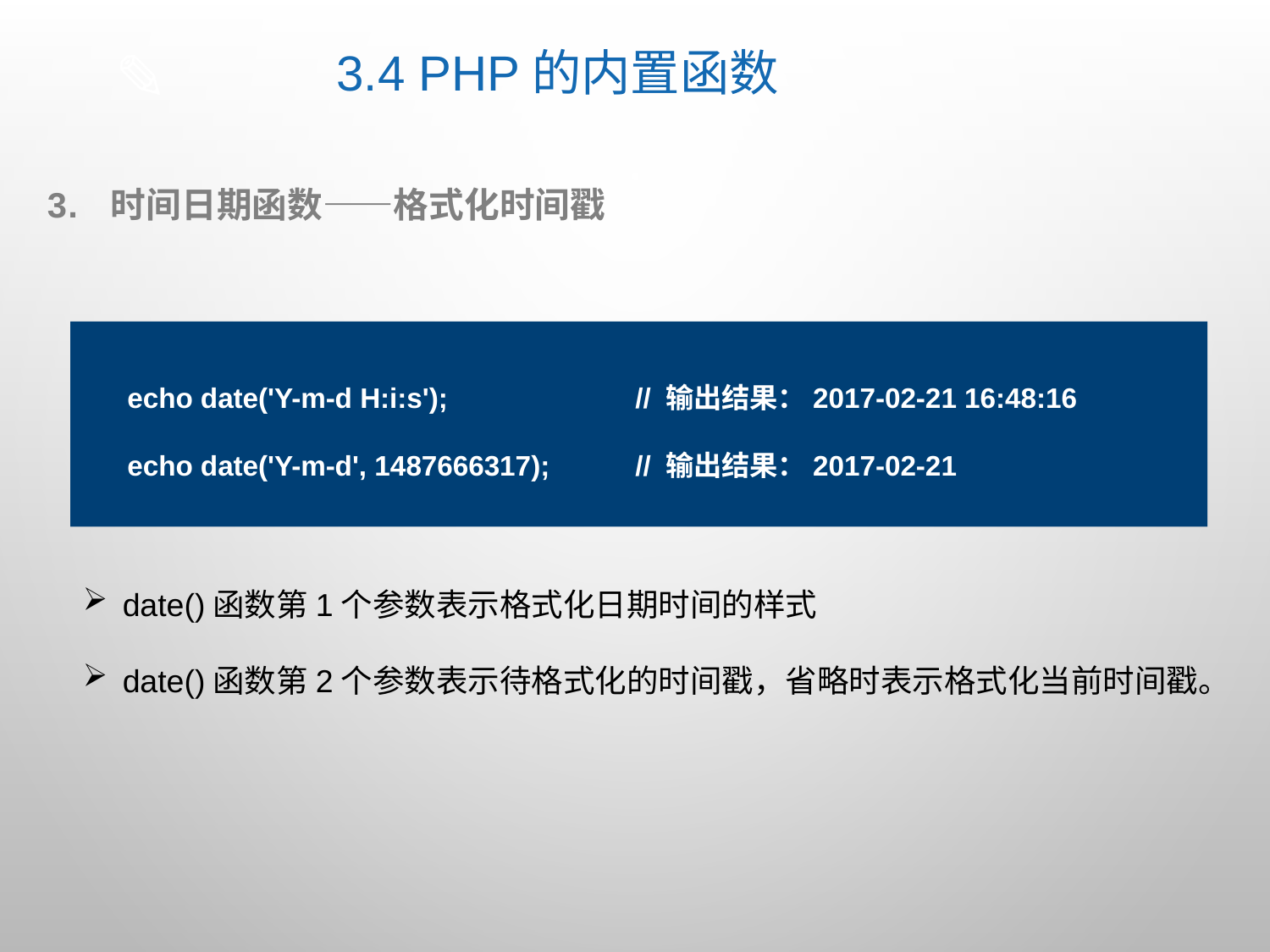

# 3.4 PHP的内置函数
时间日期函数——格式化时间戳

echo date('Y-m-d H:i:s');		// 输出结果：2017-02-21 16:48:16
echo date('Y-m-d', 1487666317);	// 输出结果：2017-02-21
date()函数第1个参数表示格式化日期时间的样式
date()函数第2个参数表示待格式化的时间戳，省略时表示格式化当前时间戳。